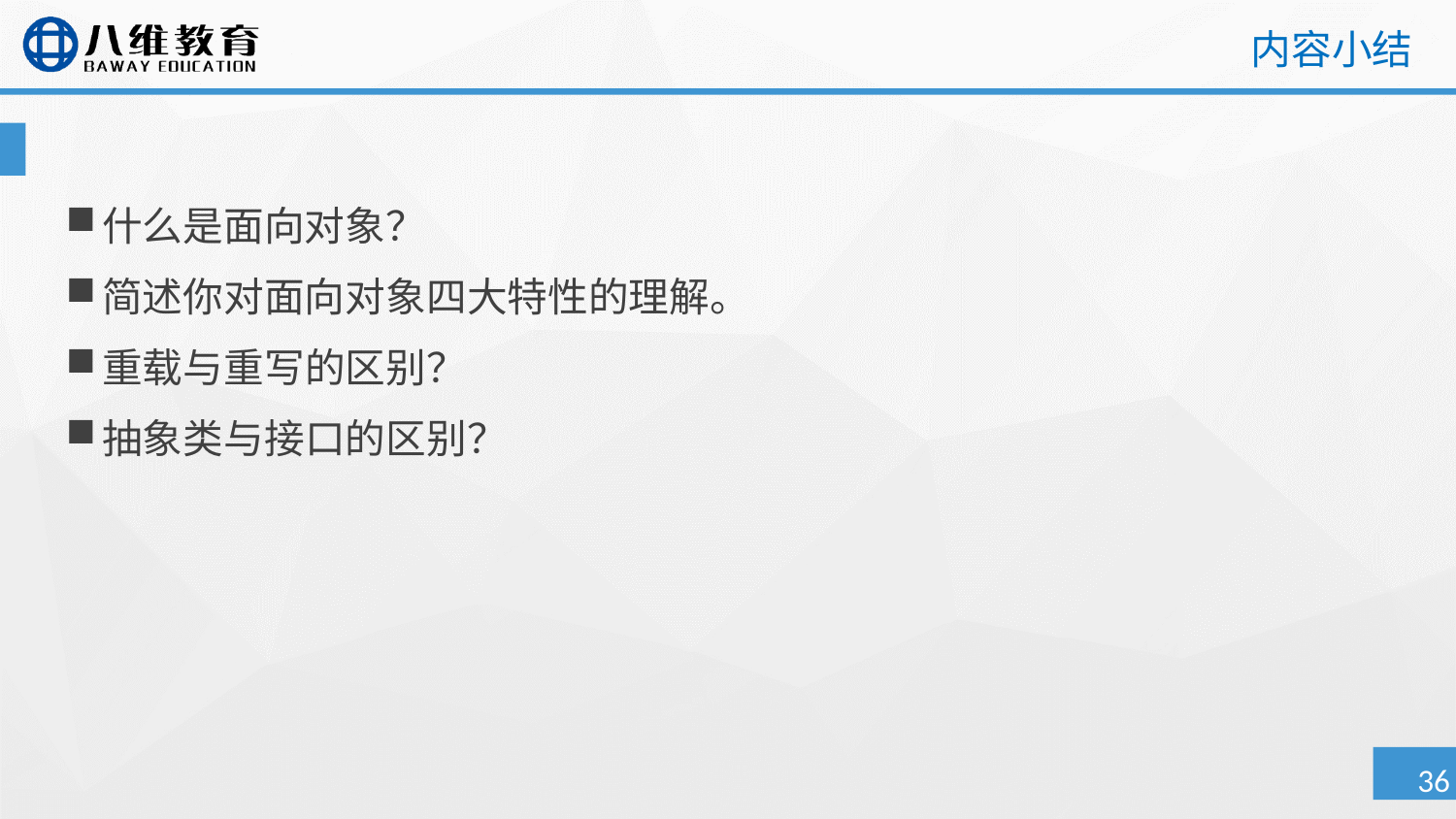

# 内容小结

什么是面向对象？
简述你对面向对象四大特性的理解。
重载与重写的区别？
抽象类与接口的区别？